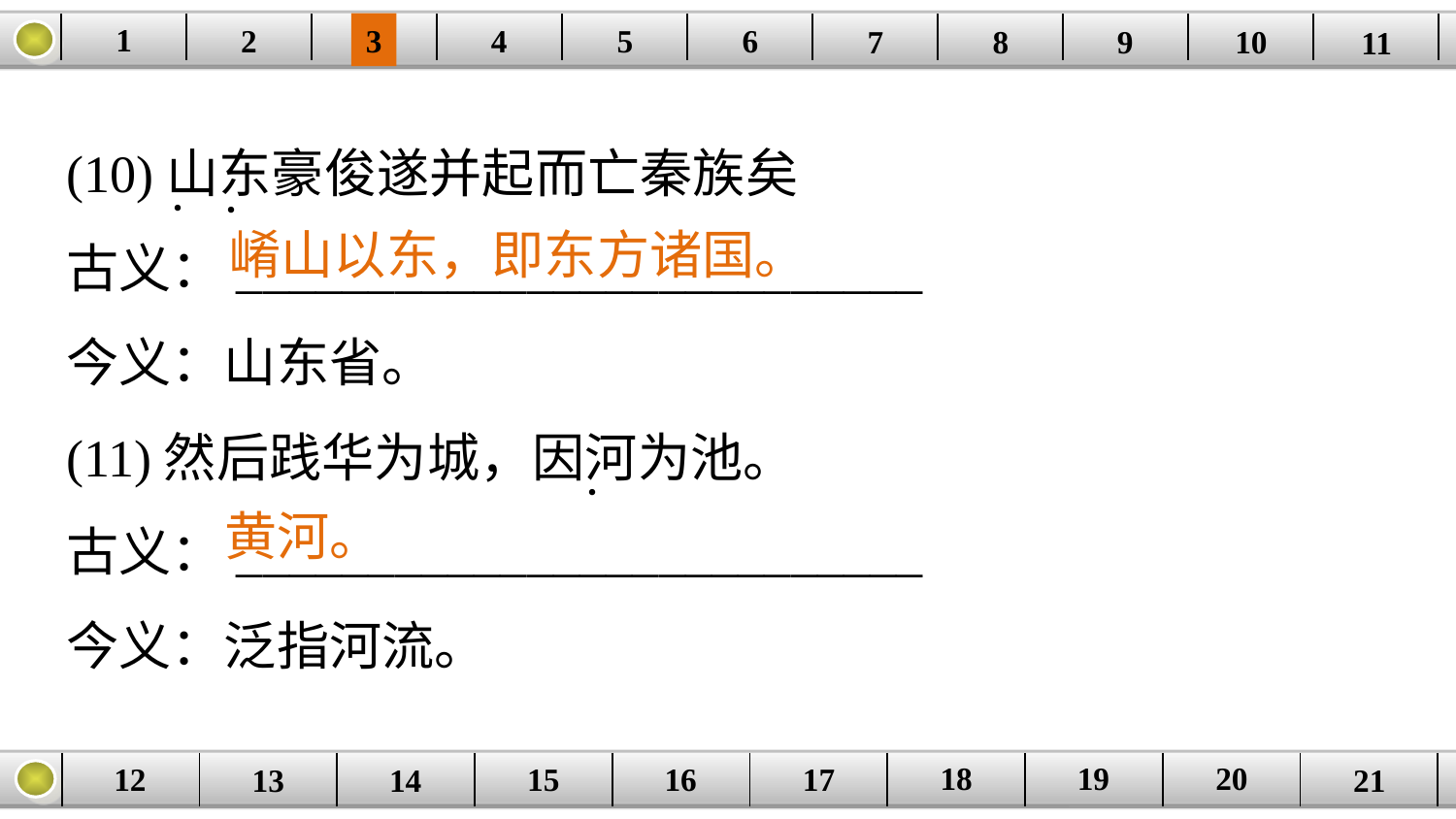

1
2
3
4
|  |  |  |  |  |  |  |  |  |  |  |
| --- | --- | --- | --- | --- | --- | --- | --- | --- | --- | --- |
5
6
7
8
9
10
11

(10)山东豪俊遂并起而亡秦族矣
古义：__________________________
今义：山东省。
(11)然后践华为城，因河为池。
古义：__________________________
今义：泛指河流。
·
·
崤山以东，即东方诸国。
·
黄河。
20
19

18
17
16
12
15
14
|  |  |  |  |  |  |  |  |  |  |
| --- | --- | --- | --- | --- | --- | --- | --- | --- | --- |
13
21